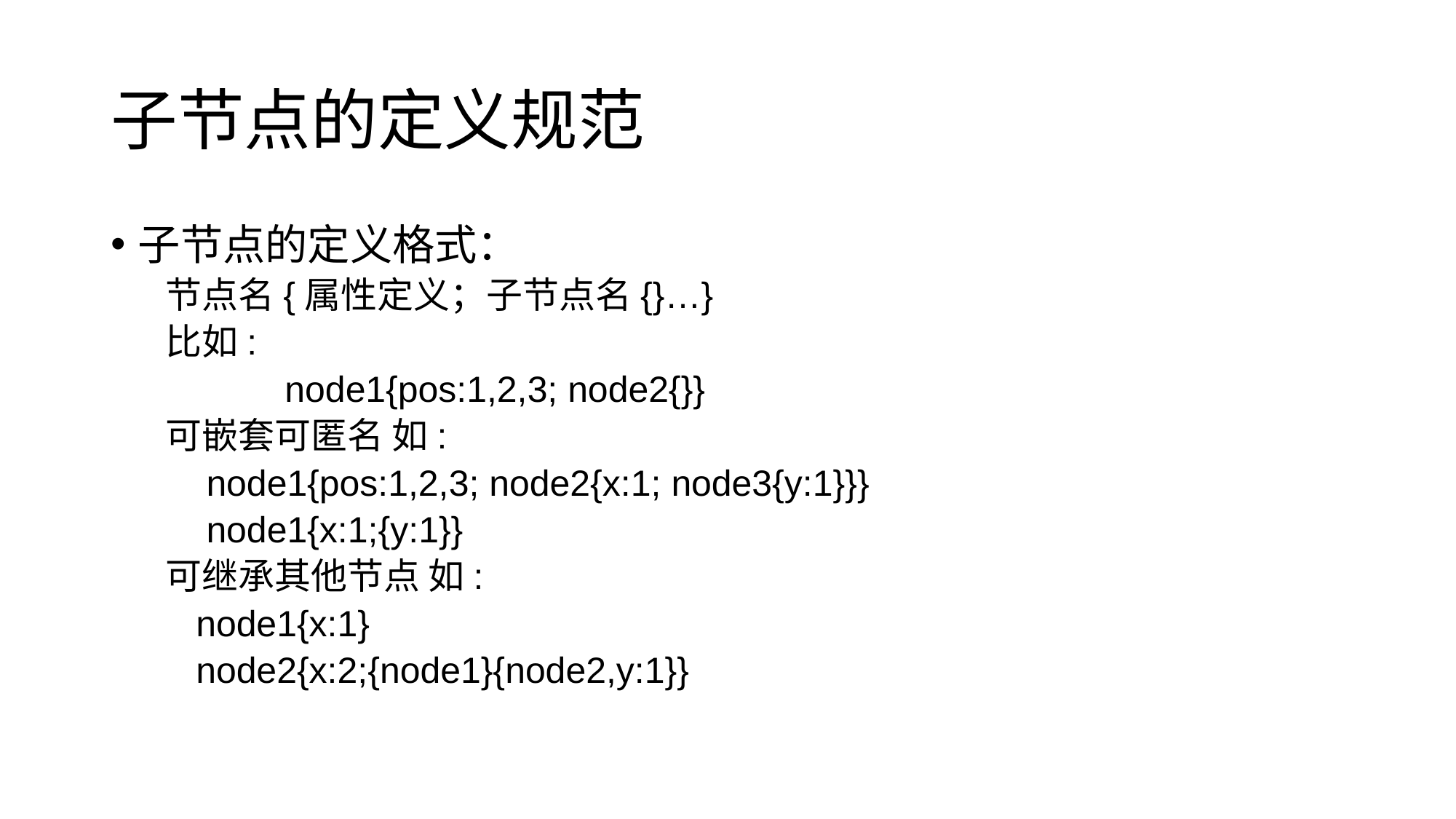

# 子节点的定义规范
子节点的定义格式：
节点名{属性定义；子节点名{}…}
比如:
	 node1{pos:1,2,3; node2{}}
可嵌套可匿名 如:
    node1{pos:1,2,3; node2{x:1; node3{y:1}}}
    node1{x:1;{y:1}}
可继承其他节点 如:
   node1{x:1}
   node2{x:2;{node1}{node2,y:1}}